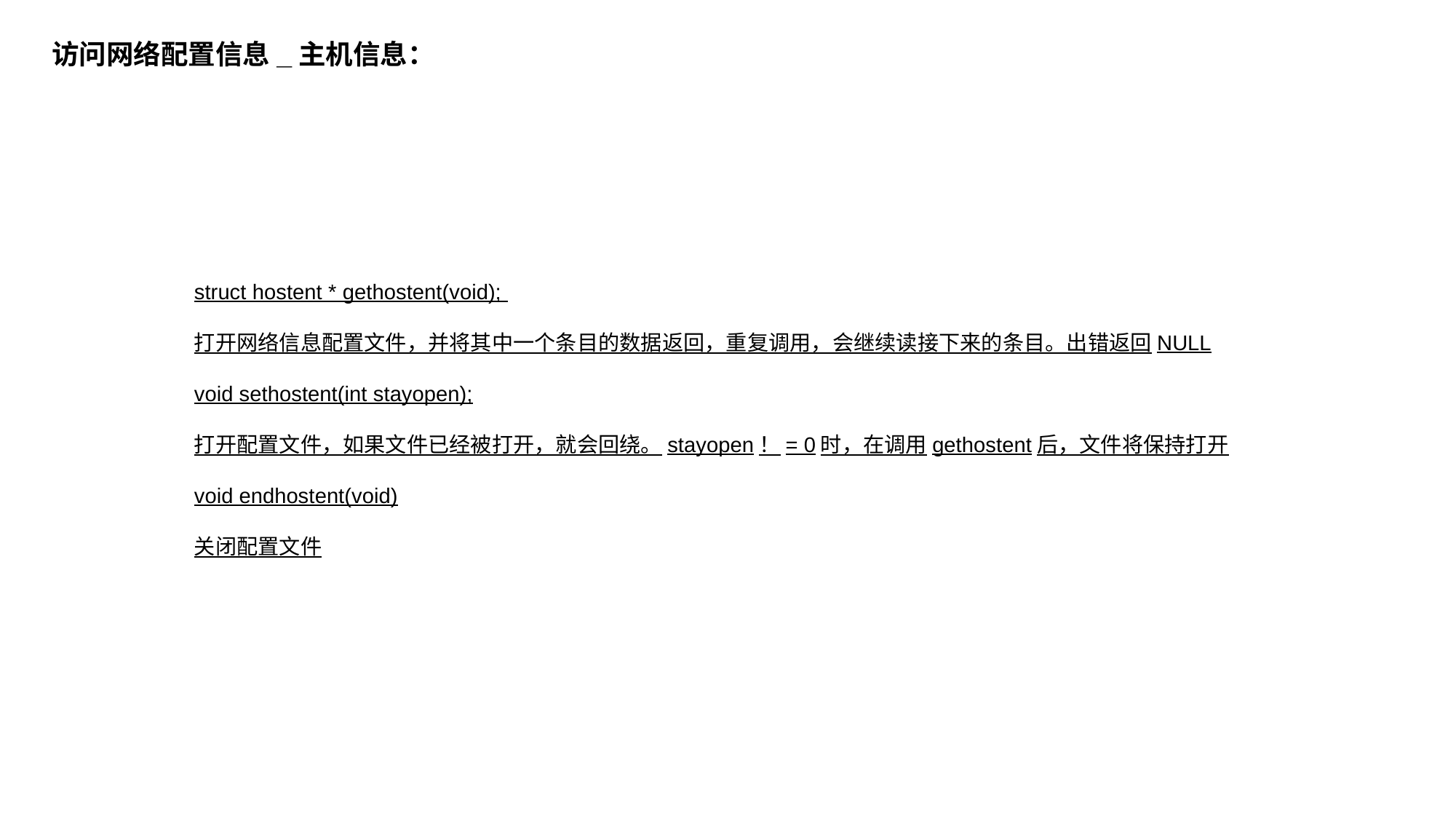

访问网络配置信息_主机信息：
struct hostent * gethostent(void);

打开网络信息配置文件，并将其中一个条目的数据返回，重复调用，会继续读接下来的条目。出错返回NULL

void sethostent(int stayopen);

打开配置文件，如果文件已经被打开，就会回绕。stayopen！= 0时，在调用gethostent后，文件将保持打开

void endhostent(void)

关闭配置文件